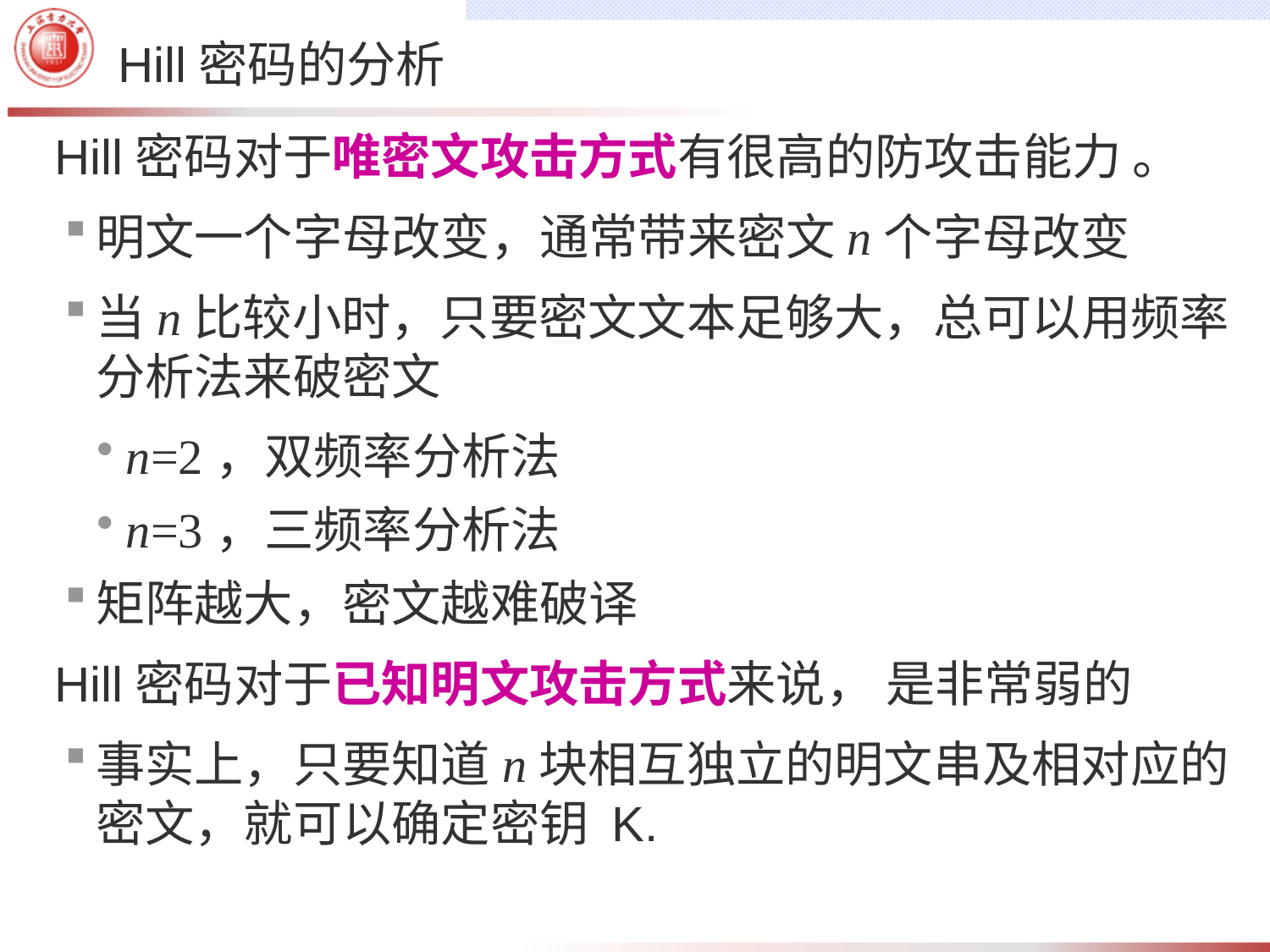

# Hill密码的分析
Hill密码对于唯密文攻击方式有很高的防攻击能力 。
明文一个字母改变，通常带来密文n个字母改变
当n比较小时，只要密文文本足够大，总可以用频率分析法来破密文
n=2，双频率分析法
n=3，三频率分析法
矩阵越大，密文越难破译
Hill密码对于已知明文攻击方式来说， 是非常弱的
事实上，只要知道n块相互独立的明文串及相对应的密文，就可以确定密钥 K.